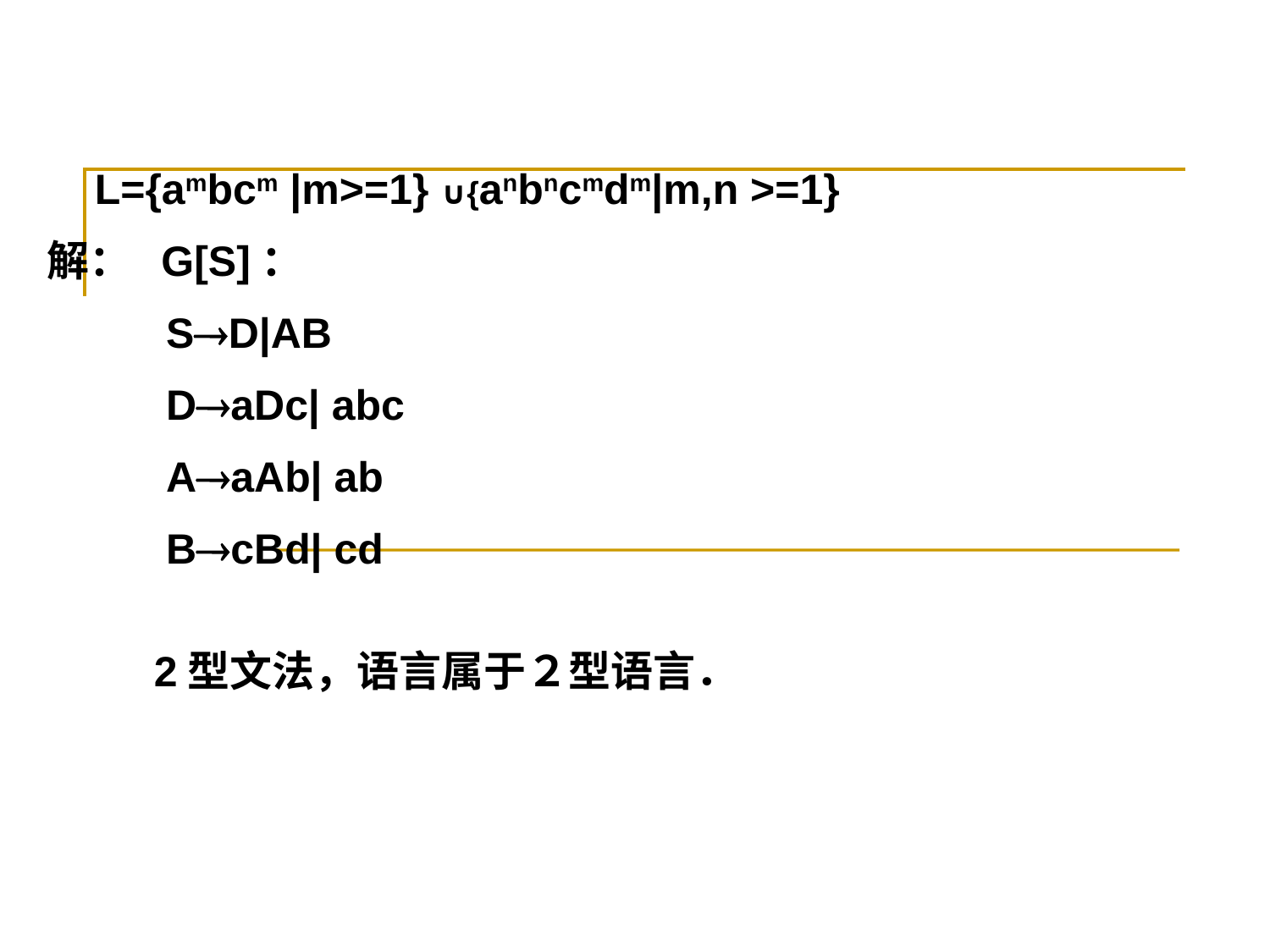

L={ambcm |m>=1} ∪{anbncmdm|m,n >=1}
解：  G[S]：
          S→D|AB
          D→aDc| abc
          A→aAb| ab
          B→cBd| cd

         2型文法，语言属于２型语言．